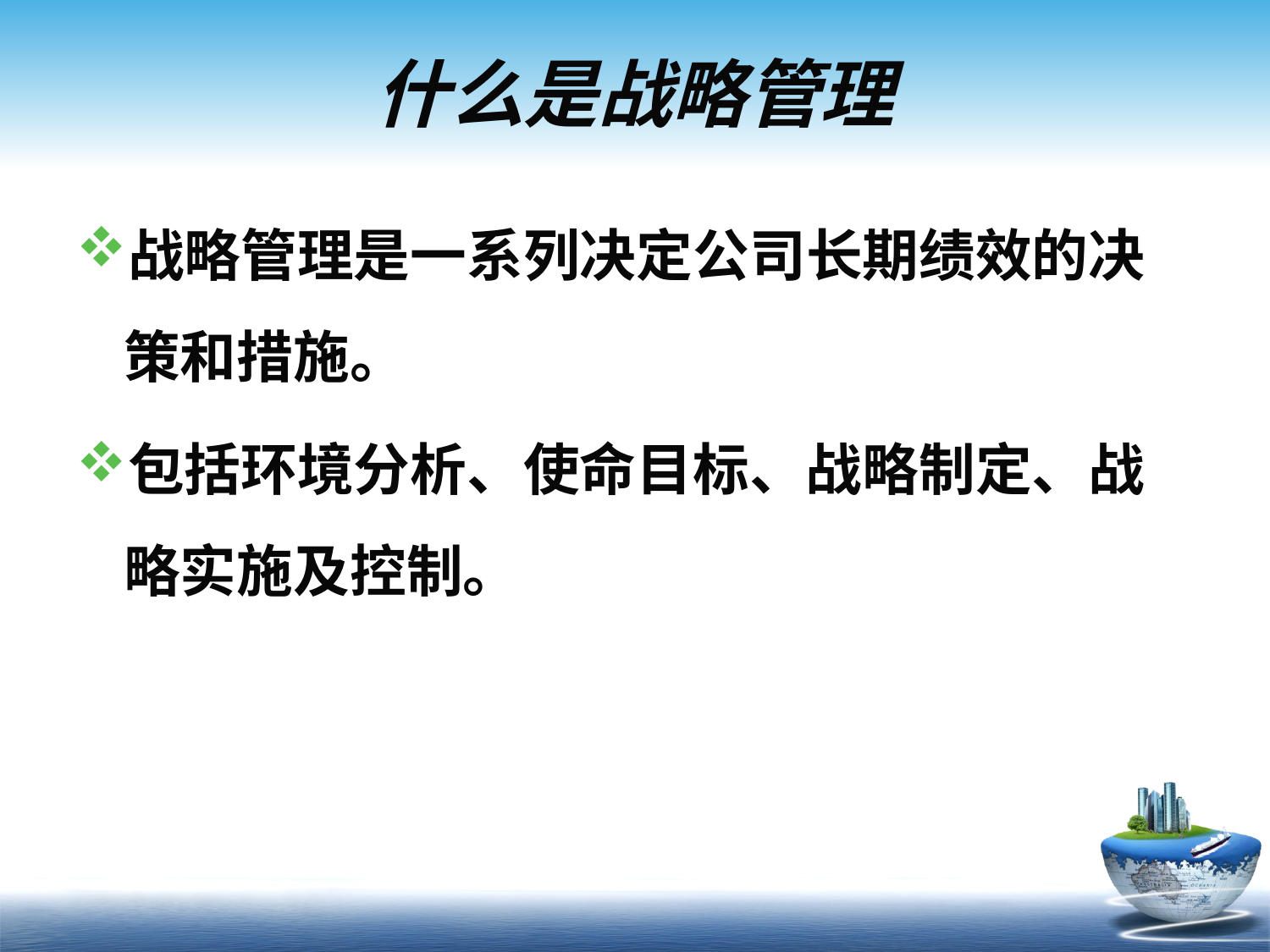

# 什么是战略管理
战略管理是一系列决定公司长期绩效的决策和措施。
包括环境分析、使命目标、战略制定、战略实施及控制。